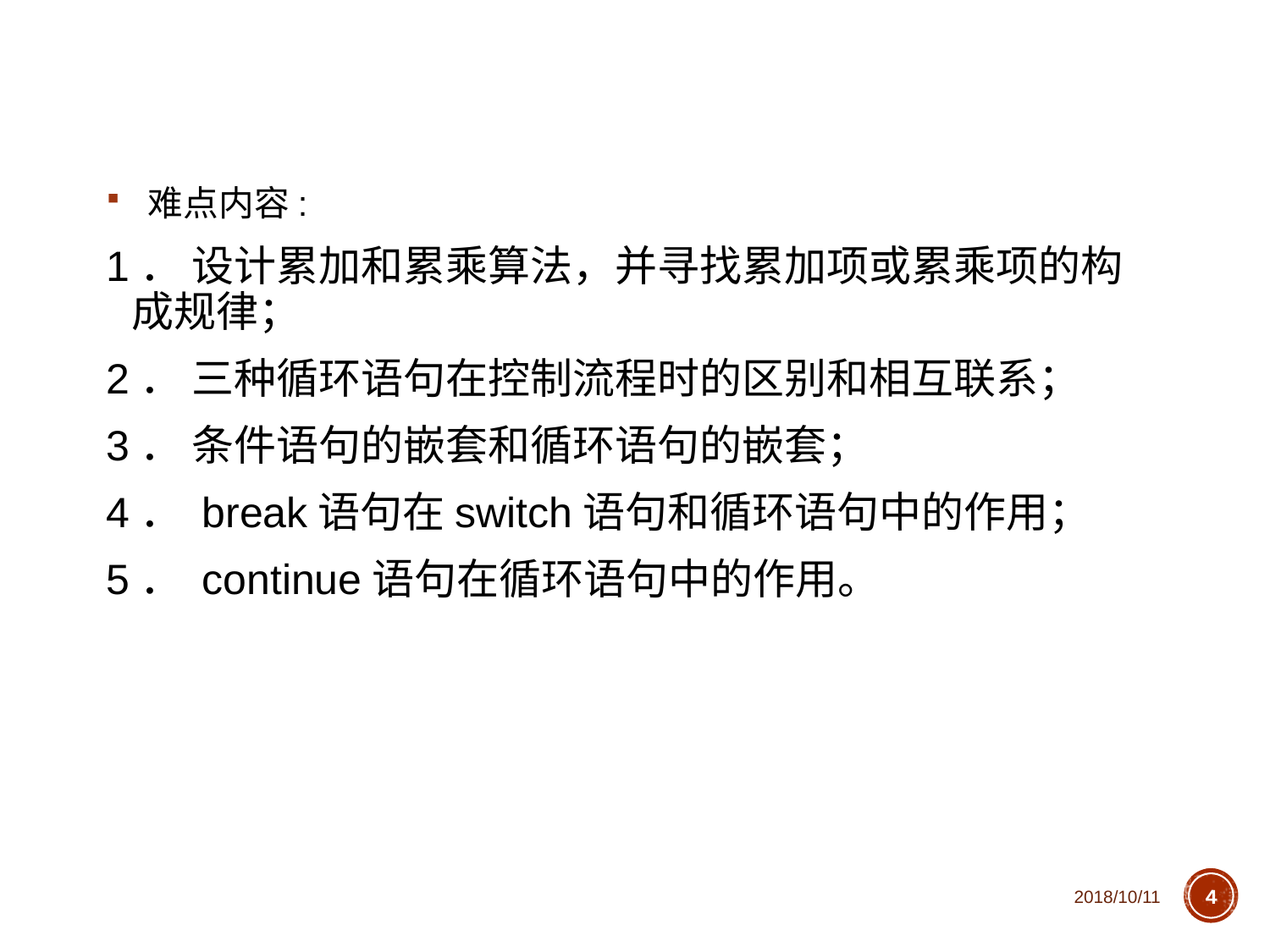

难点内容:
1． 设计累加和累乘算法，并寻找累加项或累乘项的构成规律；
2． 三种循环语句在控制流程时的区别和相互联系；
3． 条件语句的嵌套和循环语句的嵌套；
4． break语句在switch语句和循环语句中的作用；
5． continue语句在循环语句中的作用。

2018/10/11
4